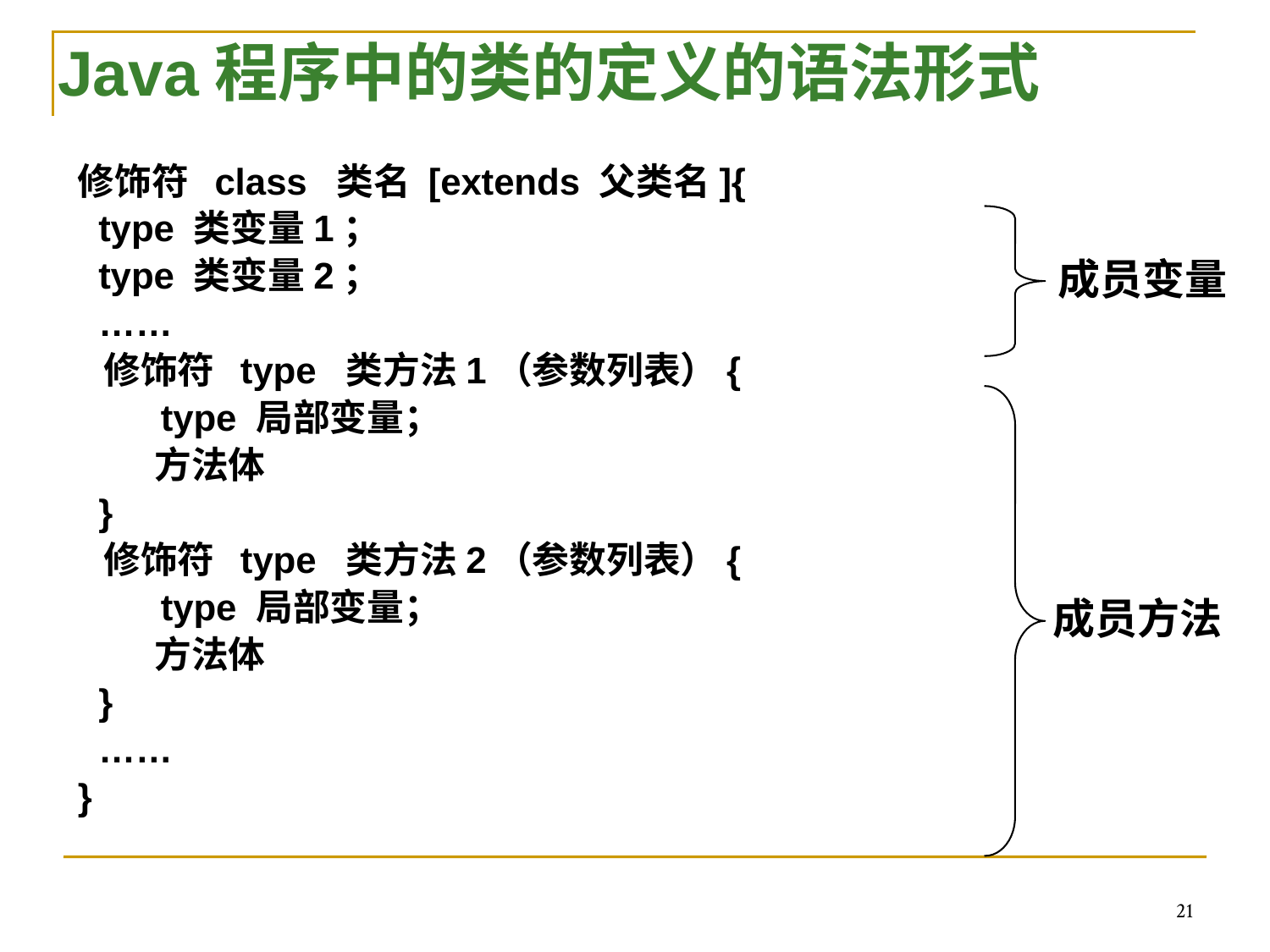

# Java程序中的类的定义的语法形式
修饰符  class  类名 [extends 父类名]{
  type 类变量1；
  type 类变量2；
  ……
  修饰符  type  类方法1（参数列表）{
        type 局部变量；
        方法体
  }
  修饰符  type  类方法2（参数列表）{
        type 局部变量；
        方法体
  }
  ……
}

成员变量

成员方法
21